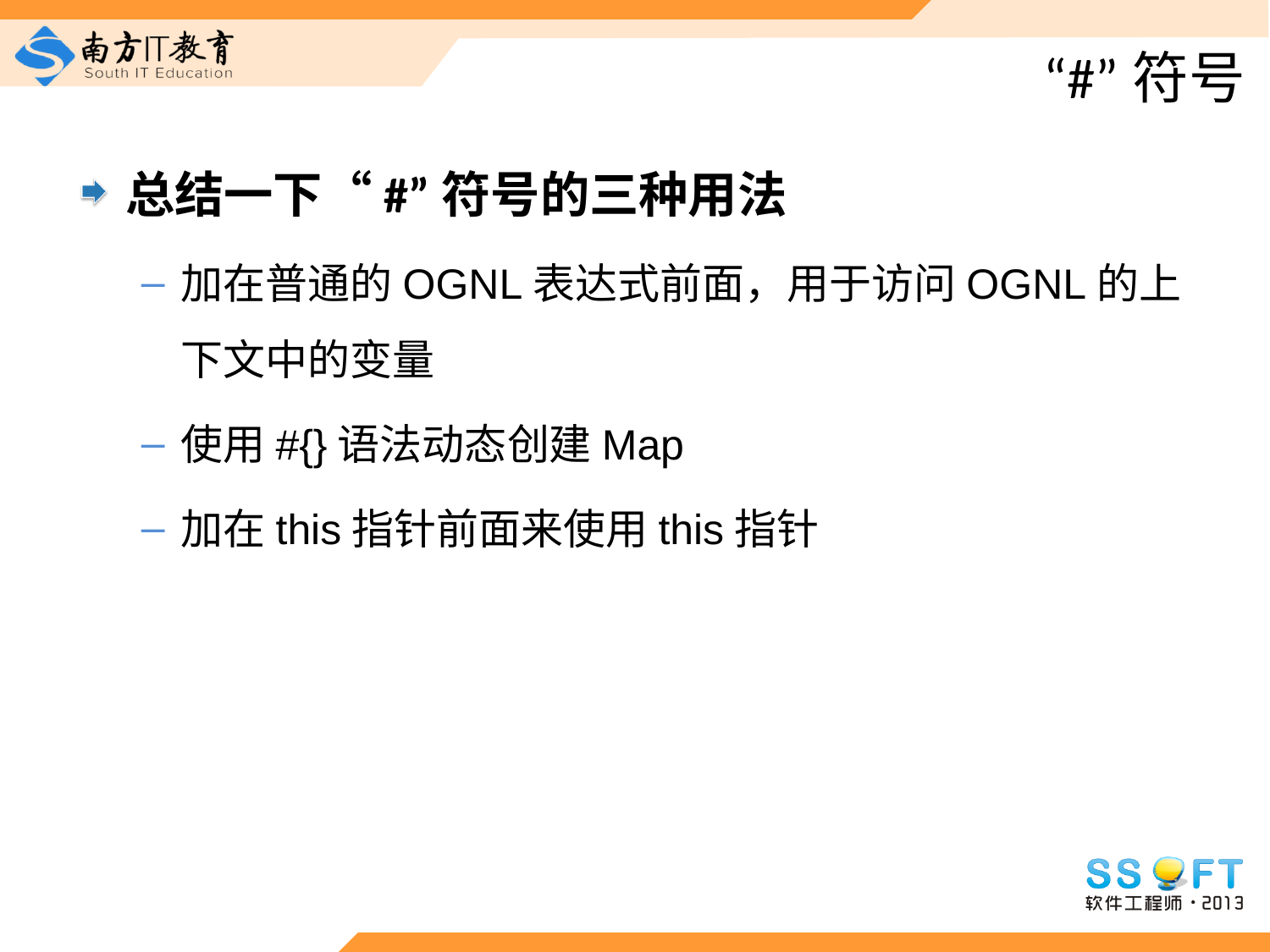

# “#”符号
总结一下“#”符号的三种用法
加在普通的OGNL表达式前面，用于访问OGNL的上下文中的变量
使用#{}语法动态创建Map
加在this指针前面来使用this指针